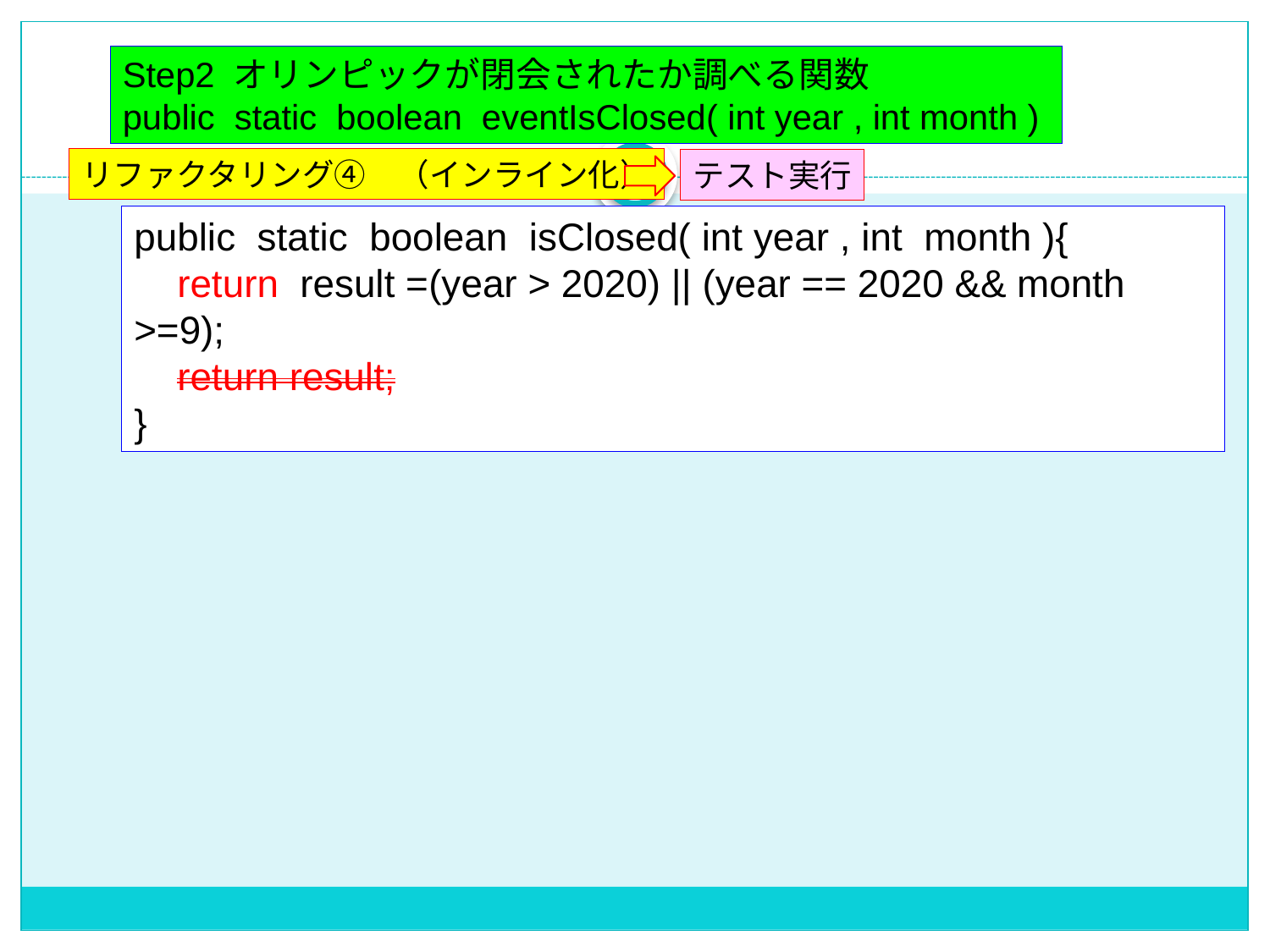

Step2 オリンピックが閉会されたか調べる関数
public  static  boolean  eventIsClosed( int year , int month )
リファクタリング④　（インライン化）
テスト実行

public  static  boolean  isClosed( int year , int  month ){
    return  result =(year > 2020) || (year == 2020 && month  >=9);
    return result;
}